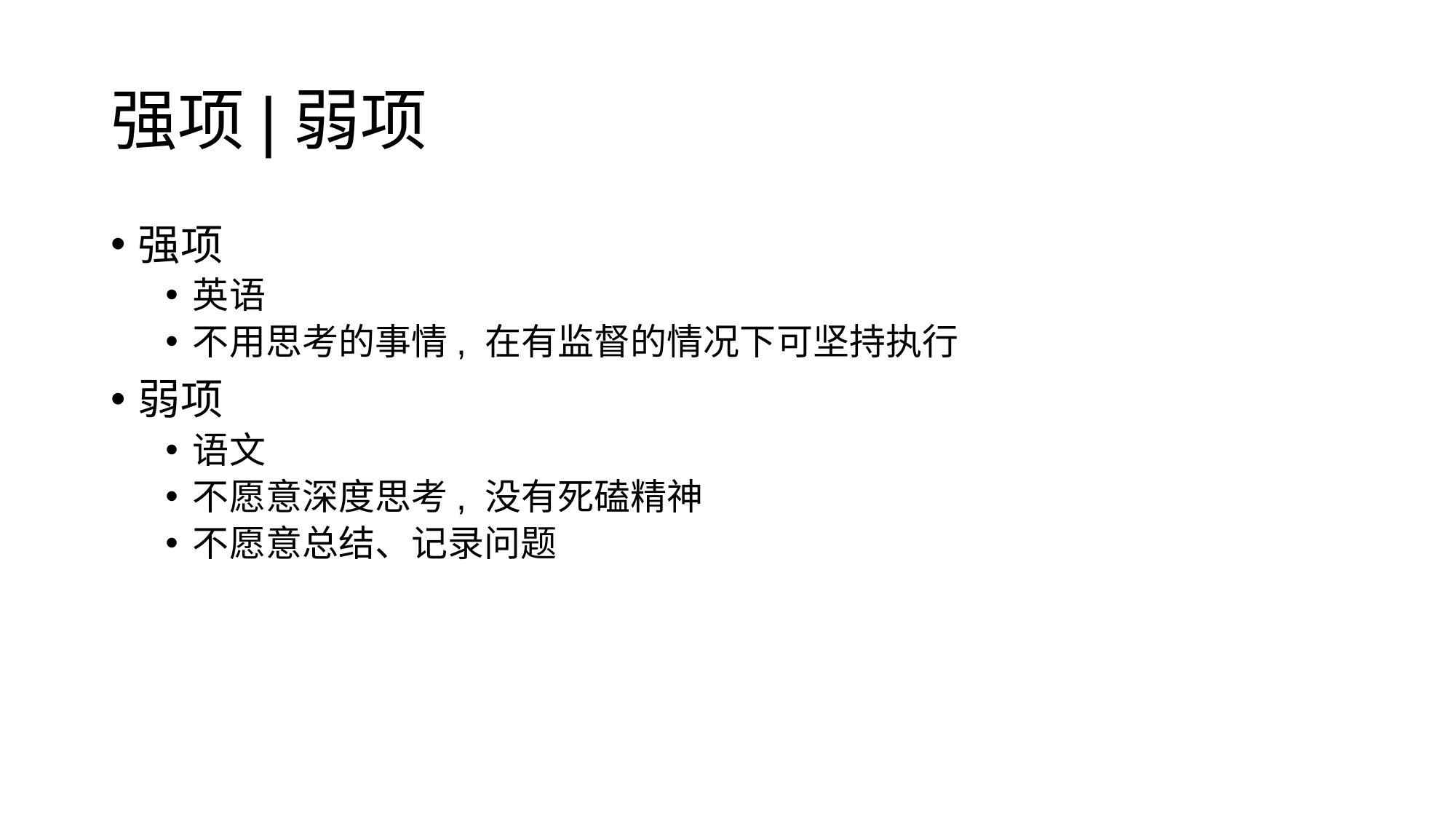

# 强项|弱项
强项
英语
不用思考的事情, 在有监督的情况下可坚持执行
弱项
语文
不愿意深度思考, 没有死磕精神
不愿意总结、记录问题